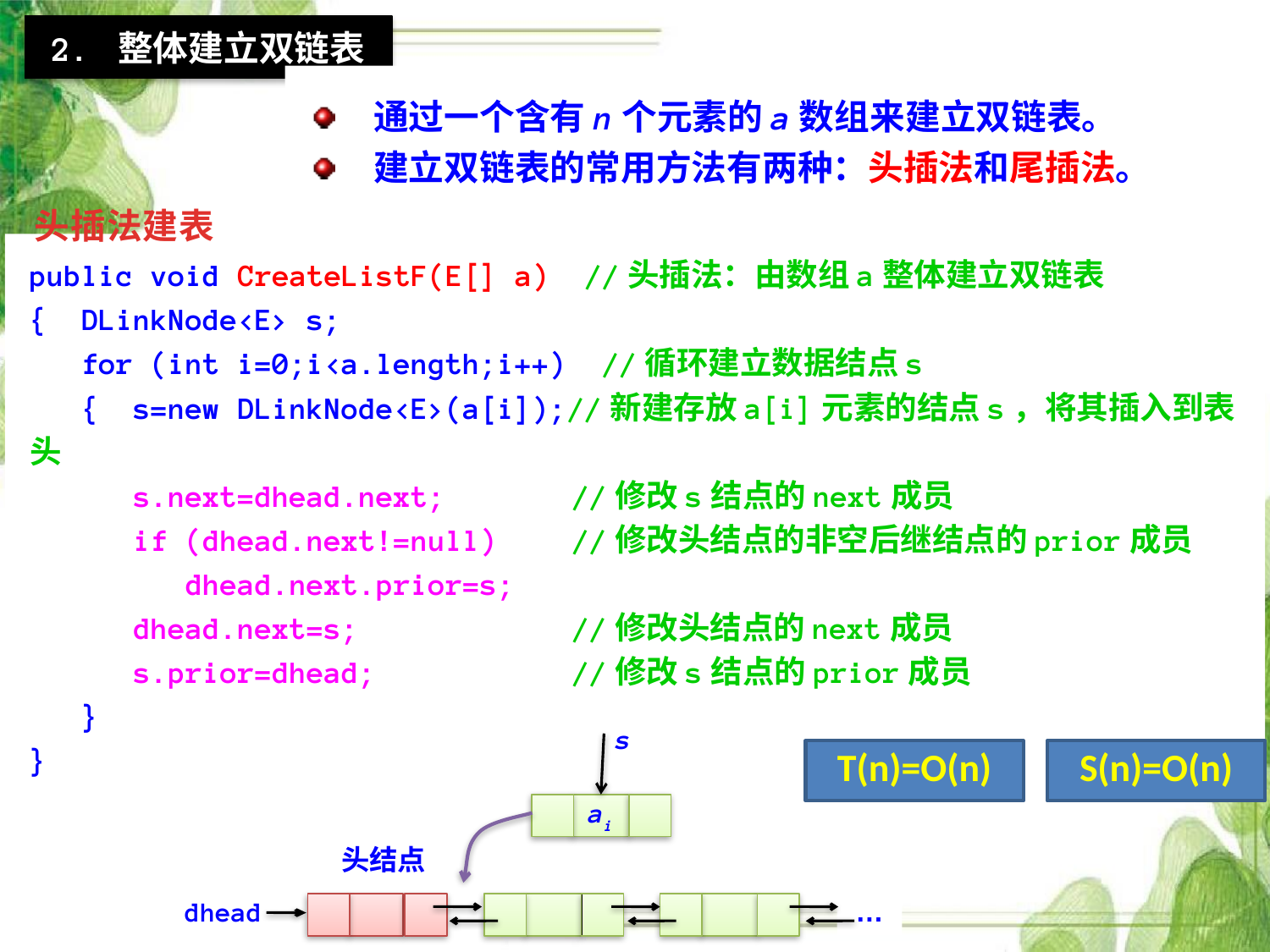

2. 整体建立双链表
通过一个含有n个元素的a数组来建立双链表。
建立双链表的常用方法有两种：头插法和尾插法。
头插法建表
public void CreateListF(E[] a)  //头插法：由数组a整体建立双链表
{  DLinkNode<E> s;
   for (int i=0;i<a.length;i++)  //循环建立数据结点s
   {  s=new DLinkNode<E>(a[i]);//新建存放a[i]元素的结点s，将其插入到表头
      s.next=dhead.next;	  //修改s结点的next成员
      if (dhead.next!=null)	  //修改头结点的非空后继结点的prior成员
         dhead.next.prior=s;
      dhead.next=s;		  //修改头结点的next成员
      s.prior=dhead;		  //修改s结点的prior成员
   }
}
s

ai

头结点
dhead

…

T(n)=O(n)
S(n)=O(n)